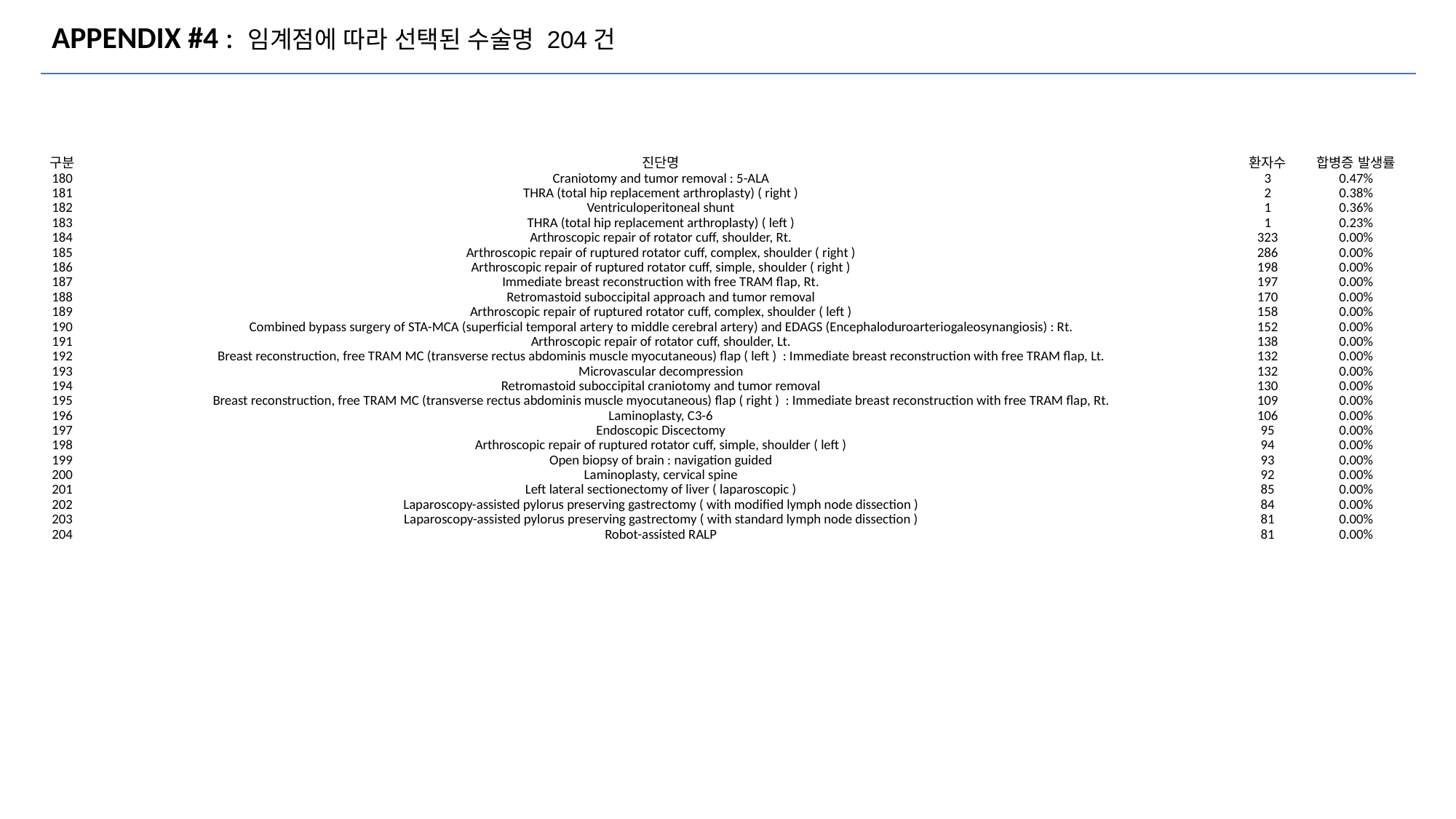

# APPENDIX #4 : 임계점에 따라 선택된 수술명 204건
| 구분 | 진단명 | 환자수 | 합병증 발생률 |
| --- | --- | --- | --- |
| 180 | Craniotomy and tumor removal : 5-ALA | 3 | 0.47% |
| 181 | THRA (total hip replacement arthroplasty) ( right ) | 2 | 0.38% |
| 182 | Ventriculoperitoneal shunt | 1 | 0.36% |
| 183 | THRA (total hip replacement arthroplasty) ( left ) | 1 | 0.23% |
| 184 | Arthroscopic repair of rotator cuff, shoulder, Rt. | 323 | 0.00% |
| 185 | Arthroscopic repair of ruptured rotator cuff, complex, shoulder ( right ) | 286 | 0.00% |
| 186 | Arthroscopic repair of ruptured rotator cuff, simple, shoulder ( right ) | 198 | 0.00% |
| 187 | Immediate breast reconstruction with free TRAM flap, Rt. | 197 | 0.00% |
| 188 | Retromastoid suboccipital approach and tumor removal | 170 | 0.00% |
| 189 | Arthroscopic repair of ruptured rotator cuff, complex, shoulder ( left ) | 158 | 0.00% |
| 190 | Combined bypass surgery of STA-MCA (superficial temporal artery to middle cerebral artery) and EDAGS (Encephaloduroarteriogaleosynangiosis) : Rt. | 152 | 0.00% |
| 191 | Arthroscopic repair of rotator cuff, shoulder, Lt. | 138 | 0.00% |
| 192 | Breast reconstruction, free TRAM MC (transverse rectus abdominis muscle myocutaneous) flap ( left ) : Immediate breast reconstruction with free TRAM flap, Lt. | 132 | 0.00% |
| 193 | Microvascular decompression | 132 | 0.00% |
| 194 | Retromastoid suboccipital craniotomy and tumor removal | 130 | 0.00% |
| 195 | Breast reconstruction, free TRAM MC (transverse rectus abdominis muscle myocutaneous) flap ( right ) : Immediate breast reconstruction with free TRAM flap, Rt. | 109 | 0.00% |
| 196 | Laminoplasty, C3-6 | 106 | 0.00% |
| 197 | Endoscopic Discectomy | 95 | 0.00% |
| 198 | Arthroscopic repair of ruptured rotator cuff, simple, shoulder ( left ) | 94 | 0.00% |
| 199 | Open biopsy of brain : navigation guided | 93 | 0.00% |
| 200 | Laminoplasty, cervical spine | 92 | 0.00% |
| 201 | Left lateral sectionectomy of liver ( laparoscopic ) | 85 | 0.00% |
| 202 | Laparoscopy-assisted pylorus preserving gastrectomy ( with modified lymph node dissection ) | 84 | 0.00% |
| 203 | Laparoscopy-assisted pylorus preserving gastrectomy ( with standard lymph node dissection ) | 81 | 0.00% |
| 204 | Robot-assisted RALP | 81 | 0.00% |